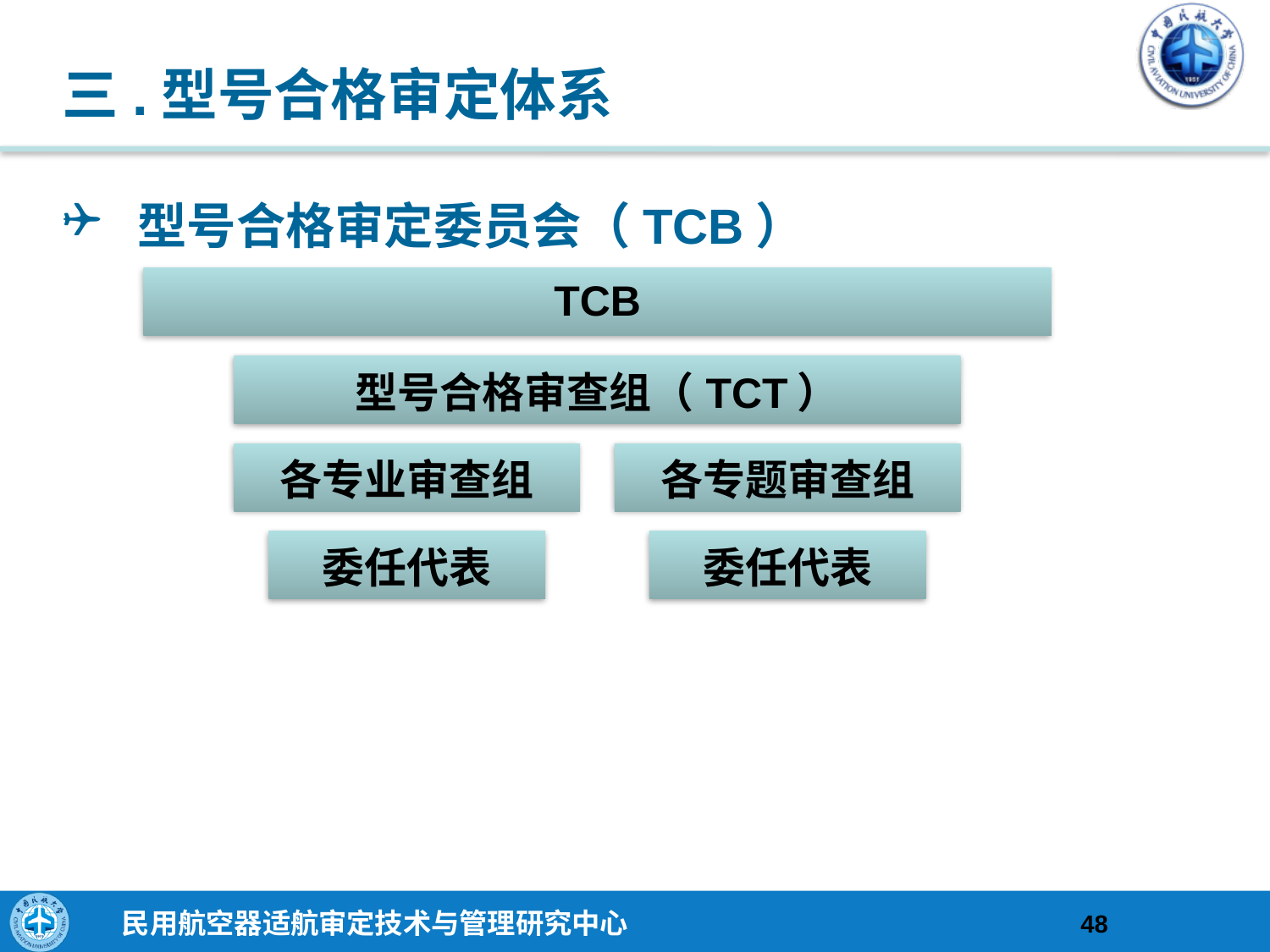

# 三.型号合格审定体系
型号合格审定委员会（TCB）
TCB
型号合格审查组（TCT）
各专业审查组
各专题审查组
委任代表
委任代表